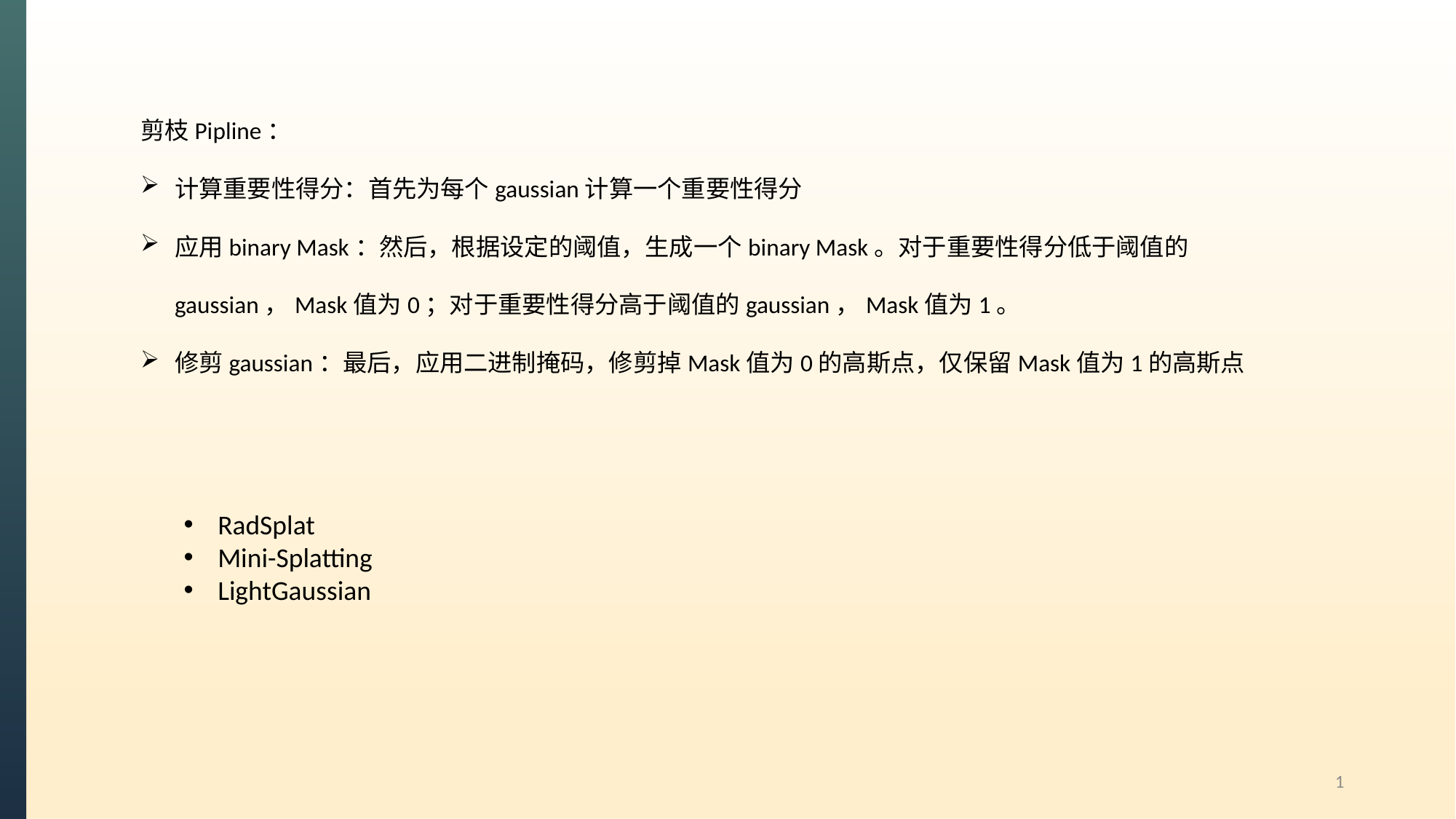

剪枝Pipline：
计算重要性得分：首先为每个gaussian计算一个重要性得分
应用binary Mask：然后，根据设定的阈值，生成一个binary Mask。对于重要性得分低于阈值的gaussian，Mask值为0；对于重要性得分高于阈值的gaussian，Mask值为1。
修剪gaussian：最后，应用二进制掩码，修剪掉Mask值为0的高斯点，仅保留Mask值为1的高斯点
RadSplat
Mini-Splatting
LightGaussian
1